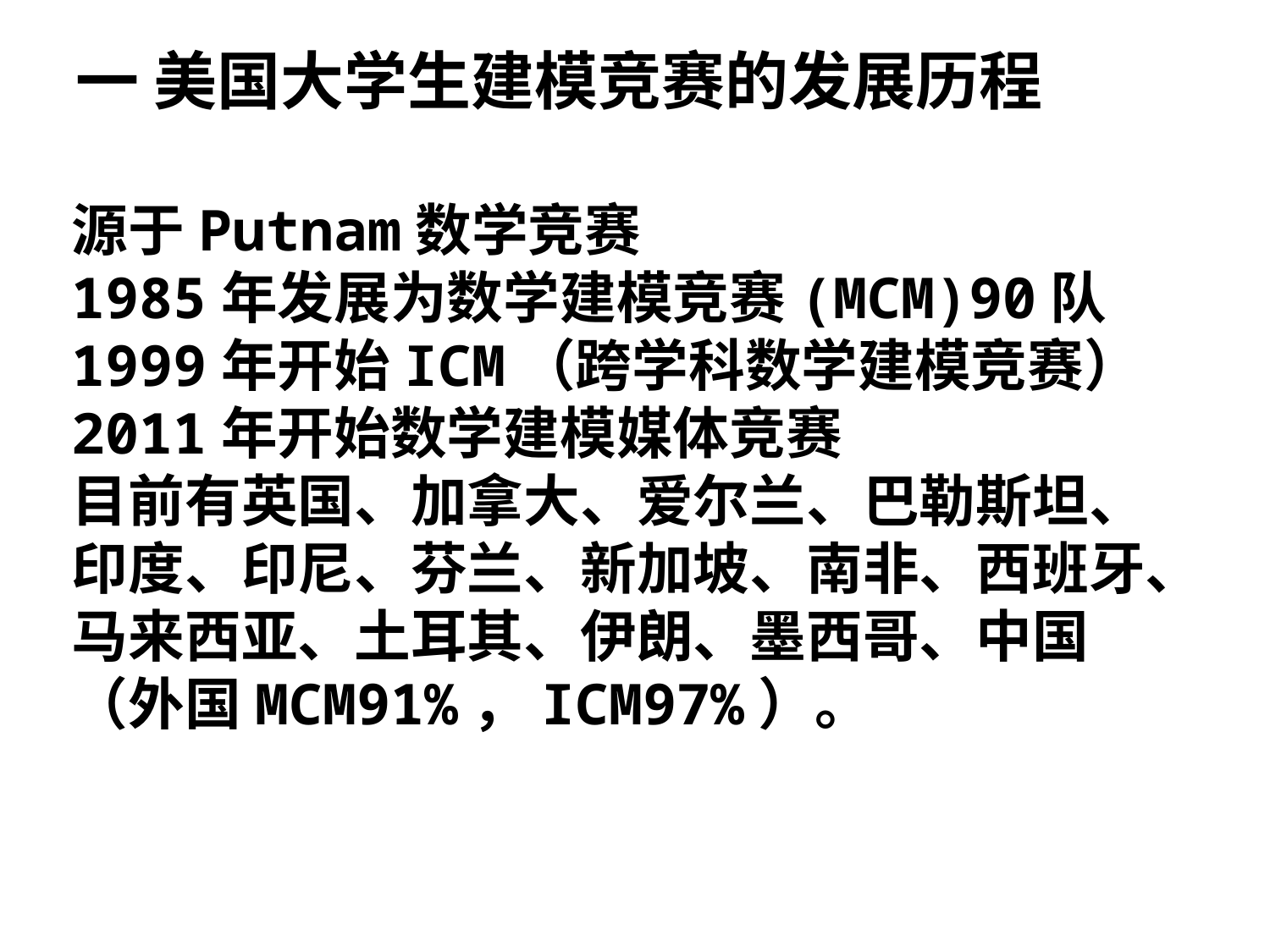

# 一 美国大学生建模竞赛的发展历程
源于Putnam数学竞赛
1985年发展为数学建模竞赛(MCM)90队
1999年开始ICM（跨学科数学建模竞赛）
2011年开始数学建模媒体竞赛
目前有英国、加拿大、爱尔兰、巴勒斯坦、印度、印尼、芬兰、新加坡、南非、西班牙、马来西亚、土耳其、伊朗、墨西哥、中国（外国MCM91%，ICM97%）。